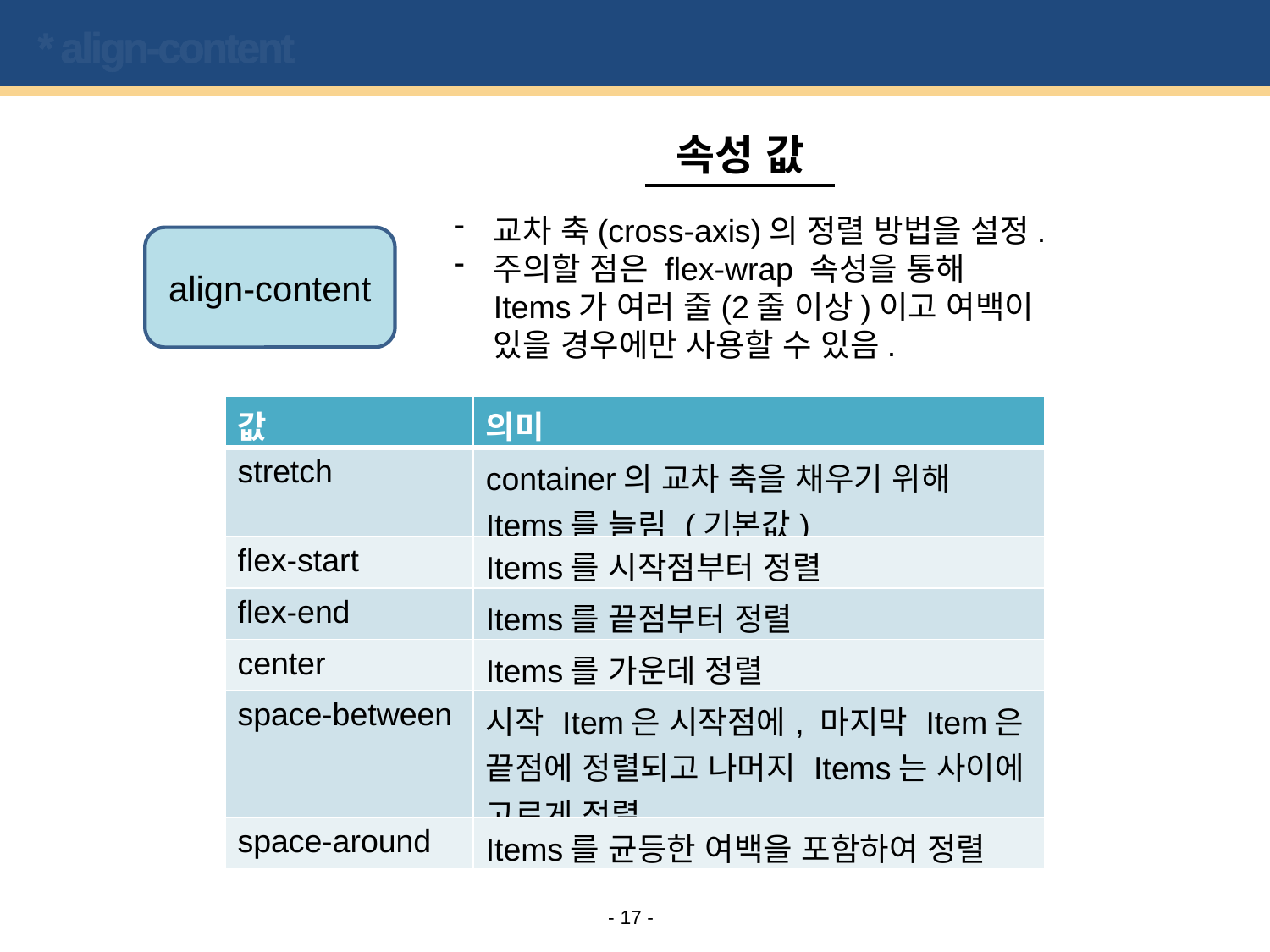

# * align-content
속성 값
교차 축(cross-axis)의 정렬 방법을 설정.
주의할 점은 flex-wrap 속성을 통해 Items가 여러 줄(2줄 이상)이고 여백이 있을 경우에만 사용할 수 있음.
align-content
| 값 | 의미 |
| --- | --- |
| stretch | container의 교차 축을 채우기 위해 Items를 늘림 (기본값) |
| flex-start | Items를 시작점부터 정렬 |
| flex-end | Items를 끝점부터 정렬 |
| center | Items를 가운데 정렬 |
| space-between | 시작 Item은 시작점에, 마지막 Item은 끝점에 정렬되고 나머지 Items는 사이에 고르게 정렬 |
| space-around | Items를 균등한 여백을 포함하여 정렬 |